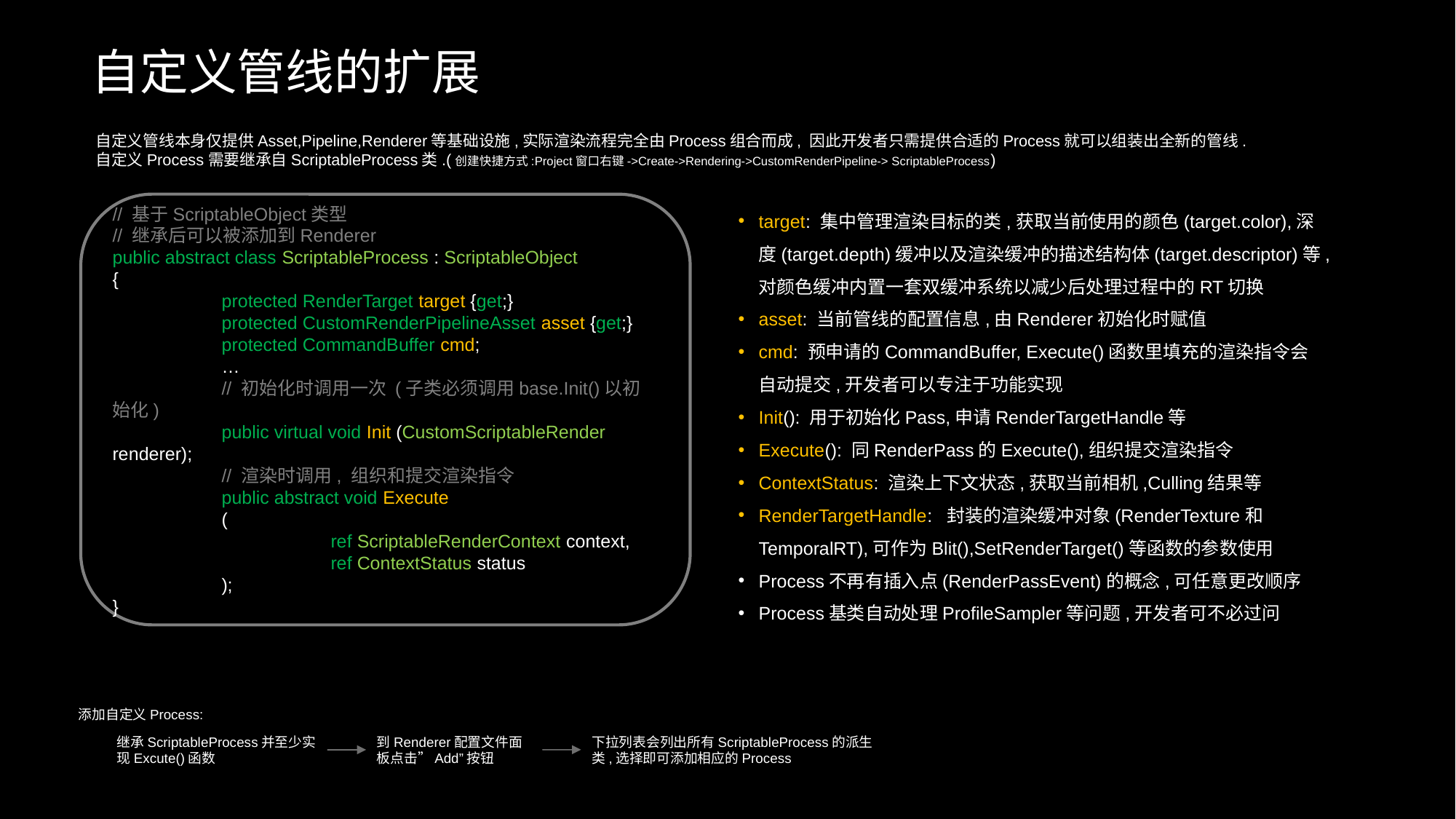

自定义管线的扩展
自定义管线本身仅提供Asset,Pipeline,Renderer等基础设施,实际渲染流程完全由Process组合而成, 因此开发者只需提供合适的Process就可以组装出全新的管线.
自定义Process需要继承自ScriptableProcess类.(创建快捷方式:Project窗口右键->Create->Rendering->CustomRenderPipeline-> ScriptableProcess)
target: 集中管理渲染目标的类,获取当前使用的颜色(target.color),深度(target.depth)缓冲以及渲染缓冲的描述结构体(target.descriptor)等,对颜色缓冲内置一套双缓冲系统以减少后处理过程中的RT切换
asset: 当前管线的配置信息,由Renderer初始化时赋值
cmd: 预申请的CommandBuffer, Execute()函数里填充的渲染指令会自动提交,开发者可以专注于功能实现
Init(): 用于初始化Pass,申请RenderTargetHandle等
Execute(): 同RenderPass的Execute(),组织提交渲染指令
ContextStatus: 渲染上下文状态,获取当前相机,Culling结果等
RenderTargetHandle:  封装的渲染缓冲对象(RenderTexture和TemporalRT),可作为Blit(),SetRenderTarget()等函数的参数使用
Process不再有插入点(RenderPassEvent)的概念,可任意更改顺序
Process基类自动处理ProfileSampler等问题,开发者可不必过问
// 基于ScriptableObject类型
// 继承后可以被添加到Renderer
public abstract class ScriptableProcess : ScriptableObject
{
	protected RenderTarget target {get;}
	protected CustomRenderPipelineAsset asset {get;}
	protected CommandBuffer cmd;
	…
	// 初始化时调用一次 (子类必须调用base.Init()以初始化)
	public virtual void Init (CustomScriptableRender renderer);
	// 渲染时调用, 组织和提交渲染指令
	public abstract void Execute
	(
		ref ScriptableRenderContext context,
		ref ContextStatus status
	);
}
添加自定义Process:
下拉列表会列出所有ScriptableProcess的派生类,选择即可添加相应的Process
继承ScriptableProcess并至少实现Excute()函数
到Renderer配置文件面板点击”Add”按钮